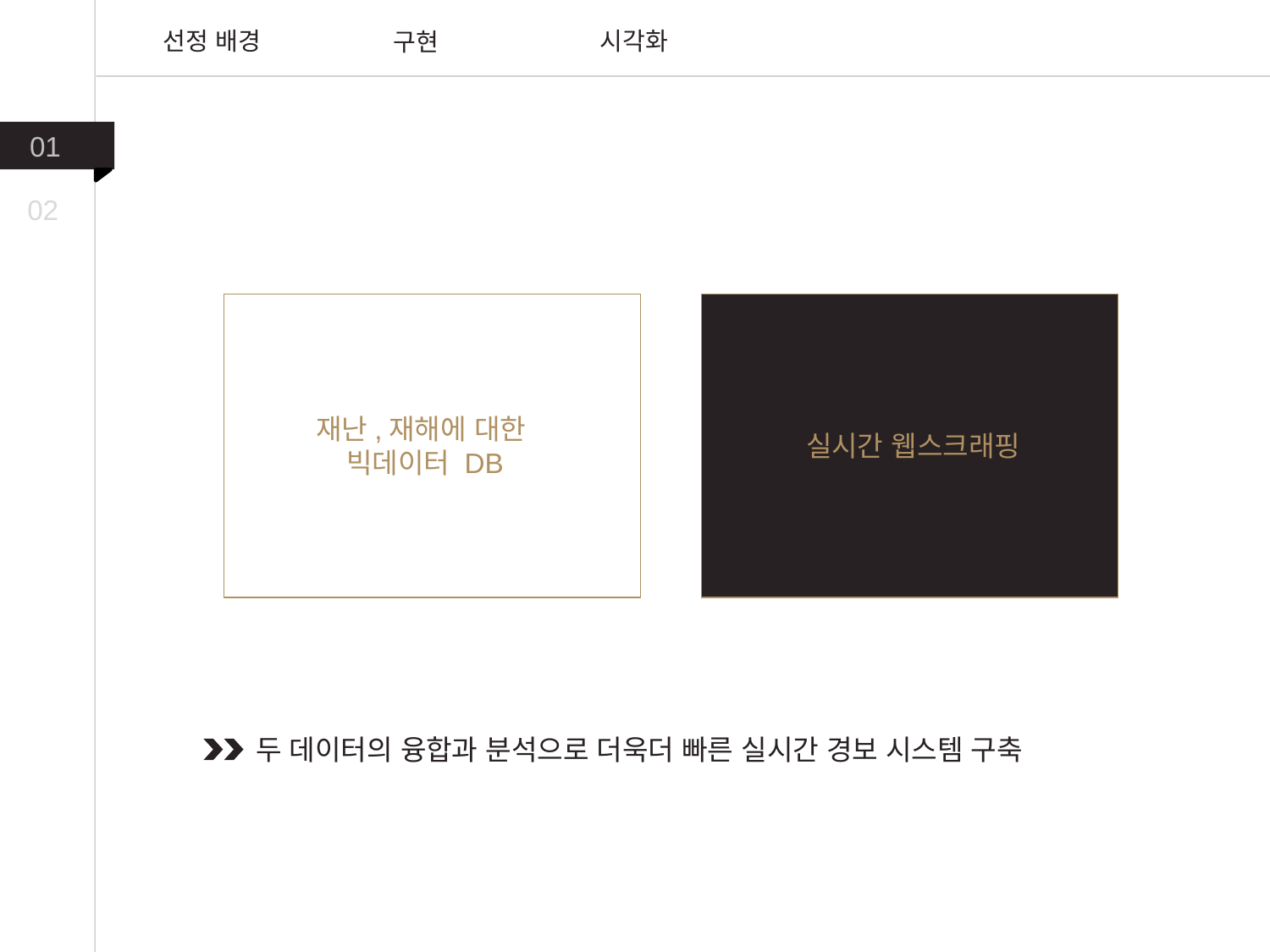

선정 배경
시각화
구현

01

02

재난,재해에 대한
빅데이터 DB
실시간 웹스크래핑
두 데이터의 융합과 분석으로 더욱더 빠른 실시간 경보 시스템 구축